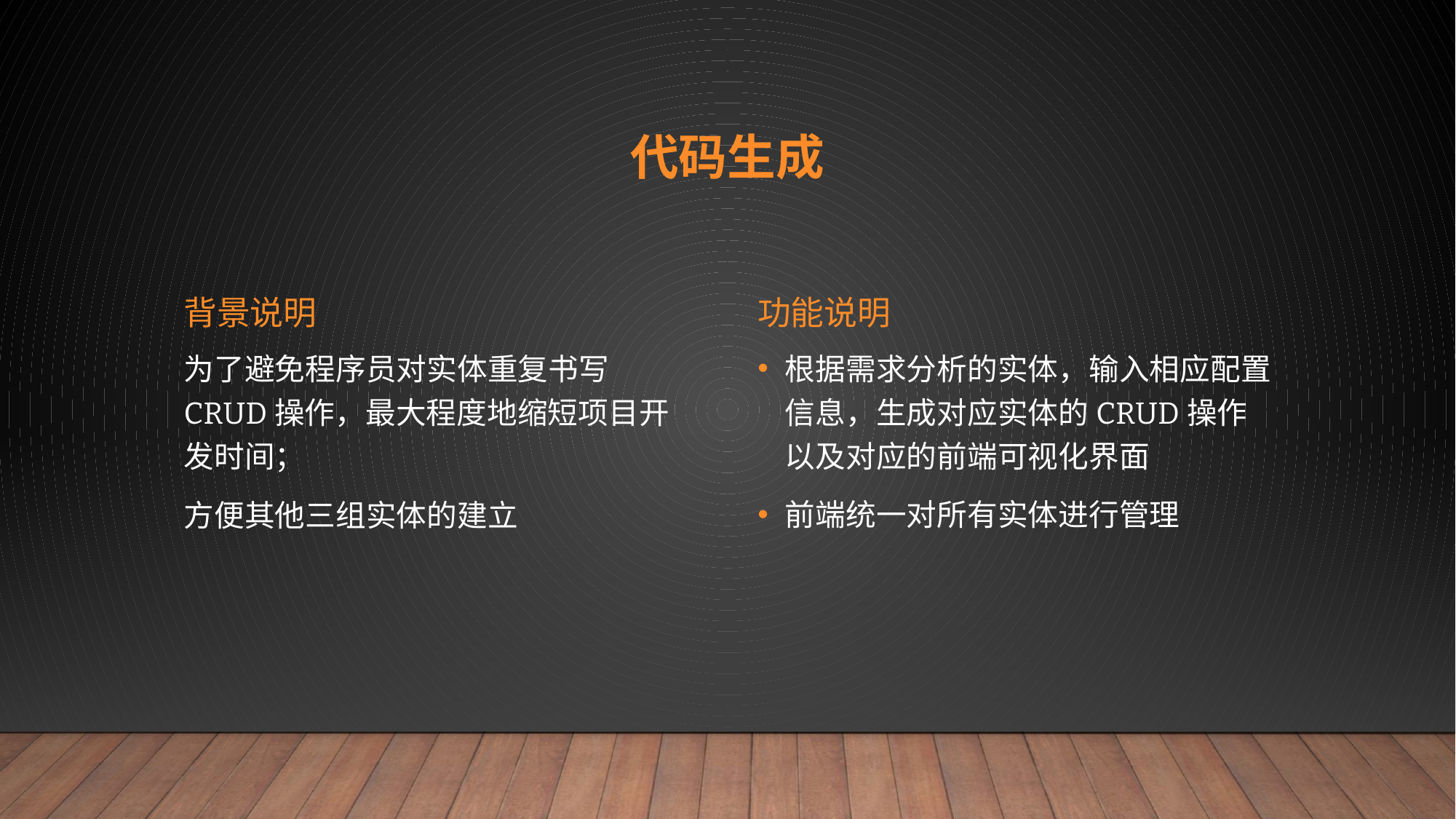

# 代码生成
背景说明
功能说明
根据需求分析的实体，输入相应配置信息，生成对应实体的CRUD操作以及对应的前端可视化界面
前端统一对所有实体进行管理

为了避免程序员对实体重复书写CRUD操作，最大程度地缩短项目开发时间；
方便其他三组实体的建立